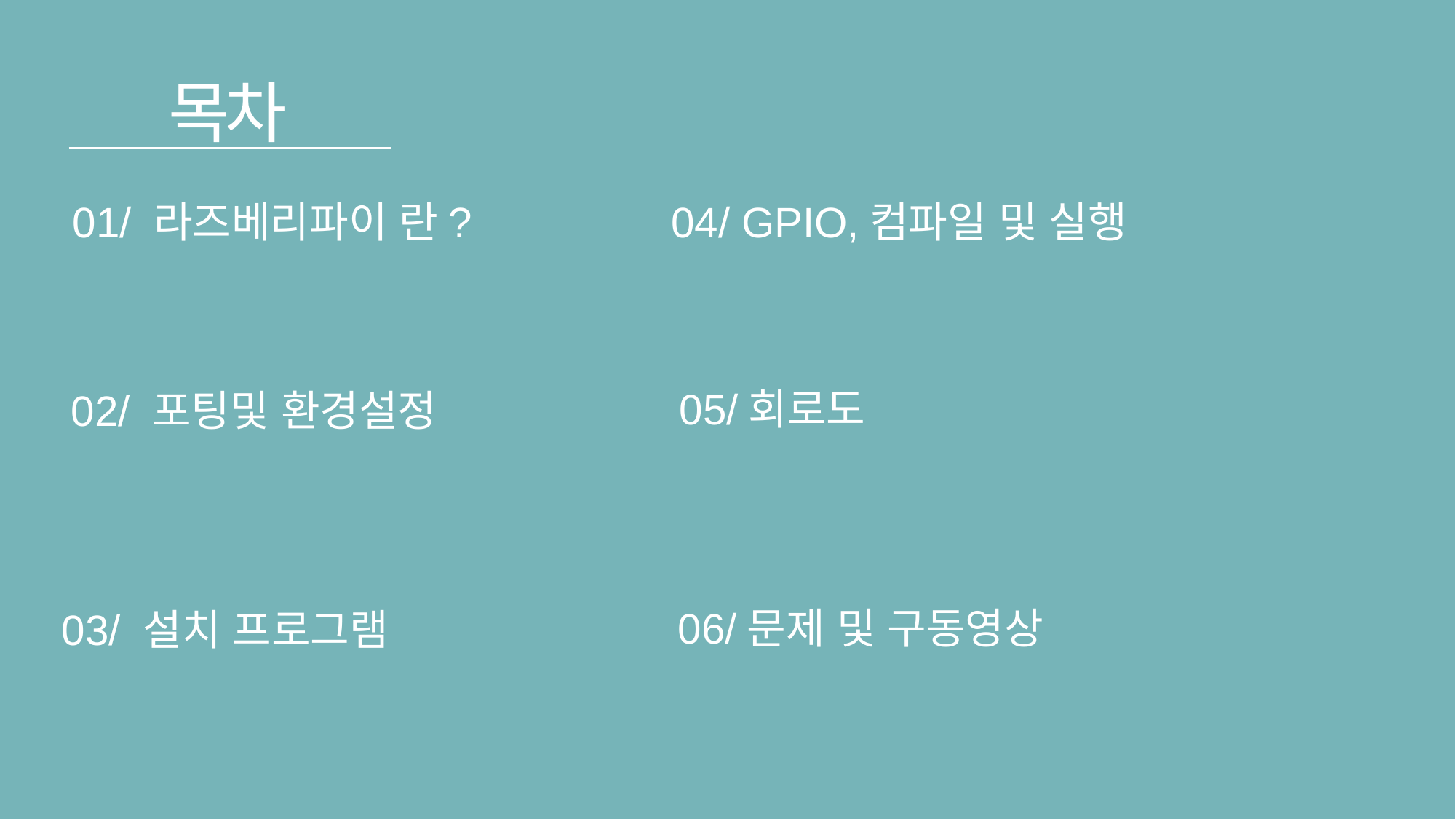

목차
01/ 라즈베리파이 란?

04/ GPIO,컴파일 및 실행
05/회로도
02/ 포팅및 환경설정
06/문제 및 구동영상

03/ 설치 프로그램